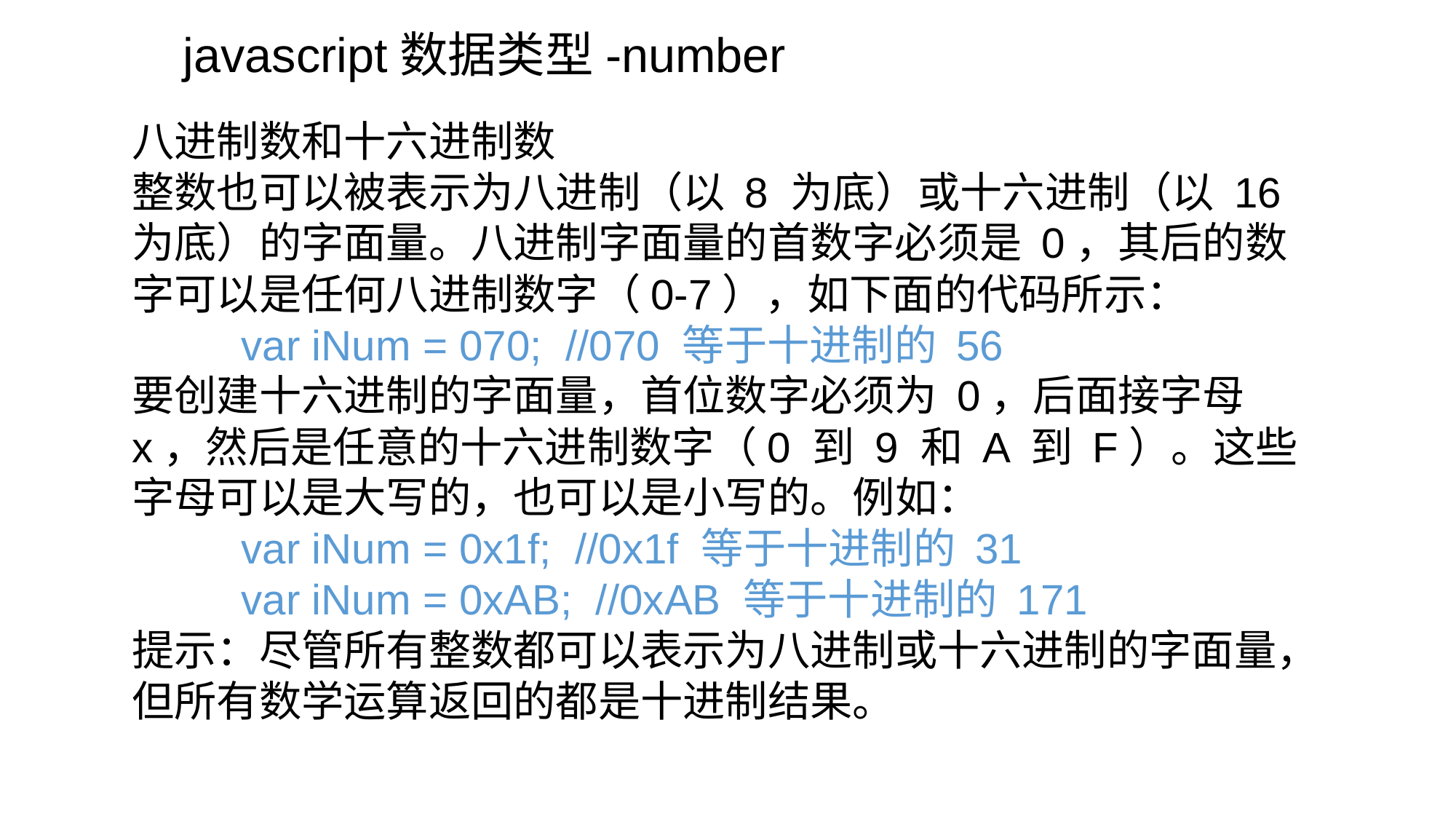

javascript数据类型-number
八进制数和十六进制数
整数也可以被表示为八进制（以 8 为底）或十六进制（以 16 为底）的字面量。八进制字面量的首数字必须是 0，其后的数字可以是任何八进制数字（0-7），如下面的代码所示：
	var iNum = 070;  //070 等于十进制的 56
要创建十六进制的字面量，首位数字必须为 0，后面接字母 x，然后是任意的十六进制数字（0 到 9 和 A 到 F）。这些字母可以是大写的，也可以是小写的。例如：
	var iNum = 0x1f;  //0x1f 等于十进制的 31
	var iNum = 0xAB;  //0xAB 等于十进制的 171
提示：尽管所有整数都可以表示为八进制或十六进制的字面量，但所有数学运算返回的都是十进制结果。